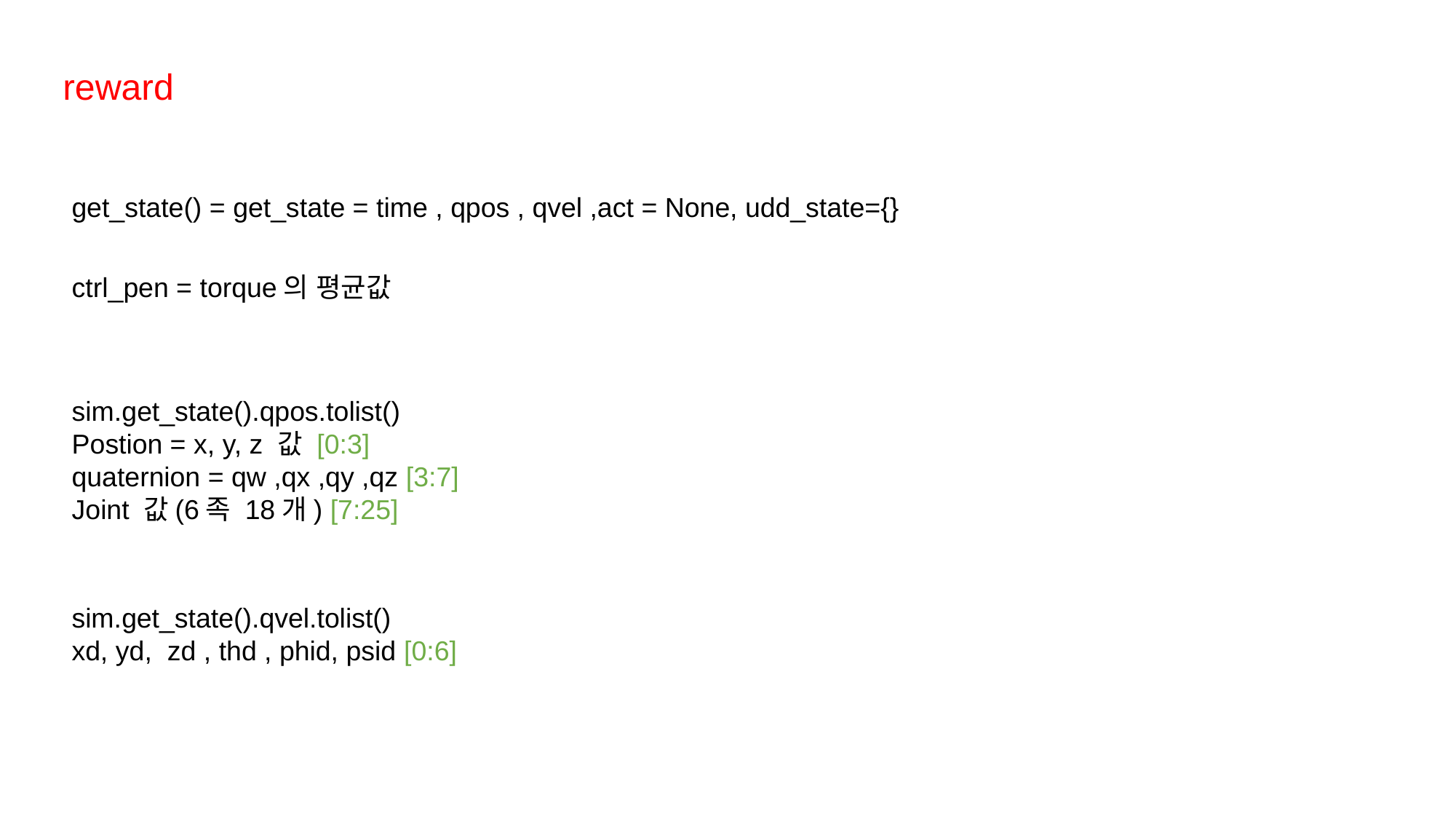

reward
get_state() = get_state = time , qpos , qvel ,act = None, udd_state={}
ctrl_pen = torque의 평균값
sim.get_state().qpos.tolist()
Postion = x, y, z 값 [0:3]
quaternion = qw ,qx ,qy ,qz [3:7]
Joint 값(6족 18개) [7:25]
sim.get_state().qvel.tolist()
xd, yd,  zd , thd , phid, psid [0:6]